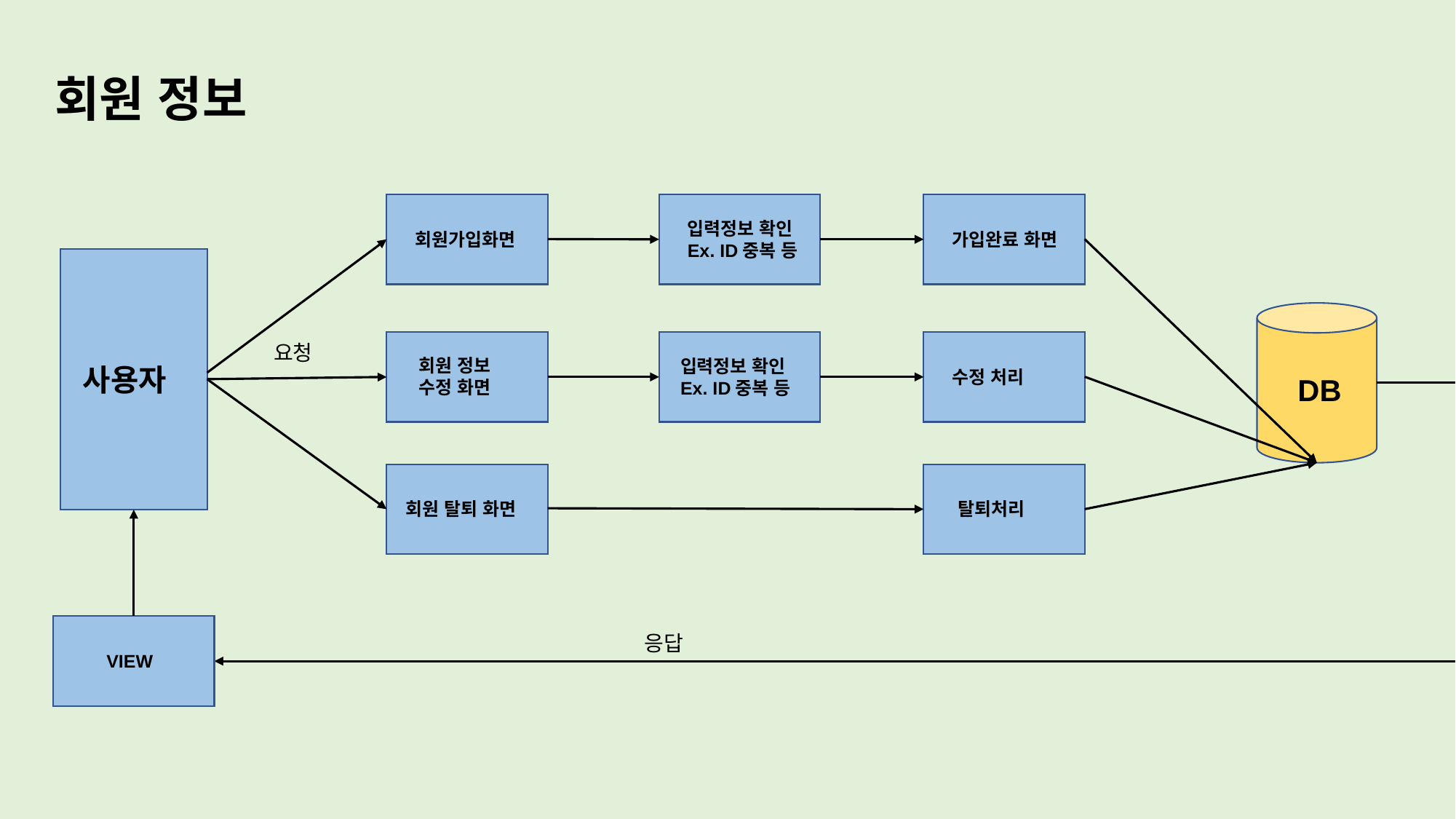

회원 정보

입력정보 확인
Ex. ID중복 등
회원가입화면
가입완료 화면

요청
회원 정보
수정 화면
입력정보 확인
Ex. ID중복 등
사용자
수정 처리
DB

탈퇴처리
회원 탈퇴 화면

응답
VIEW